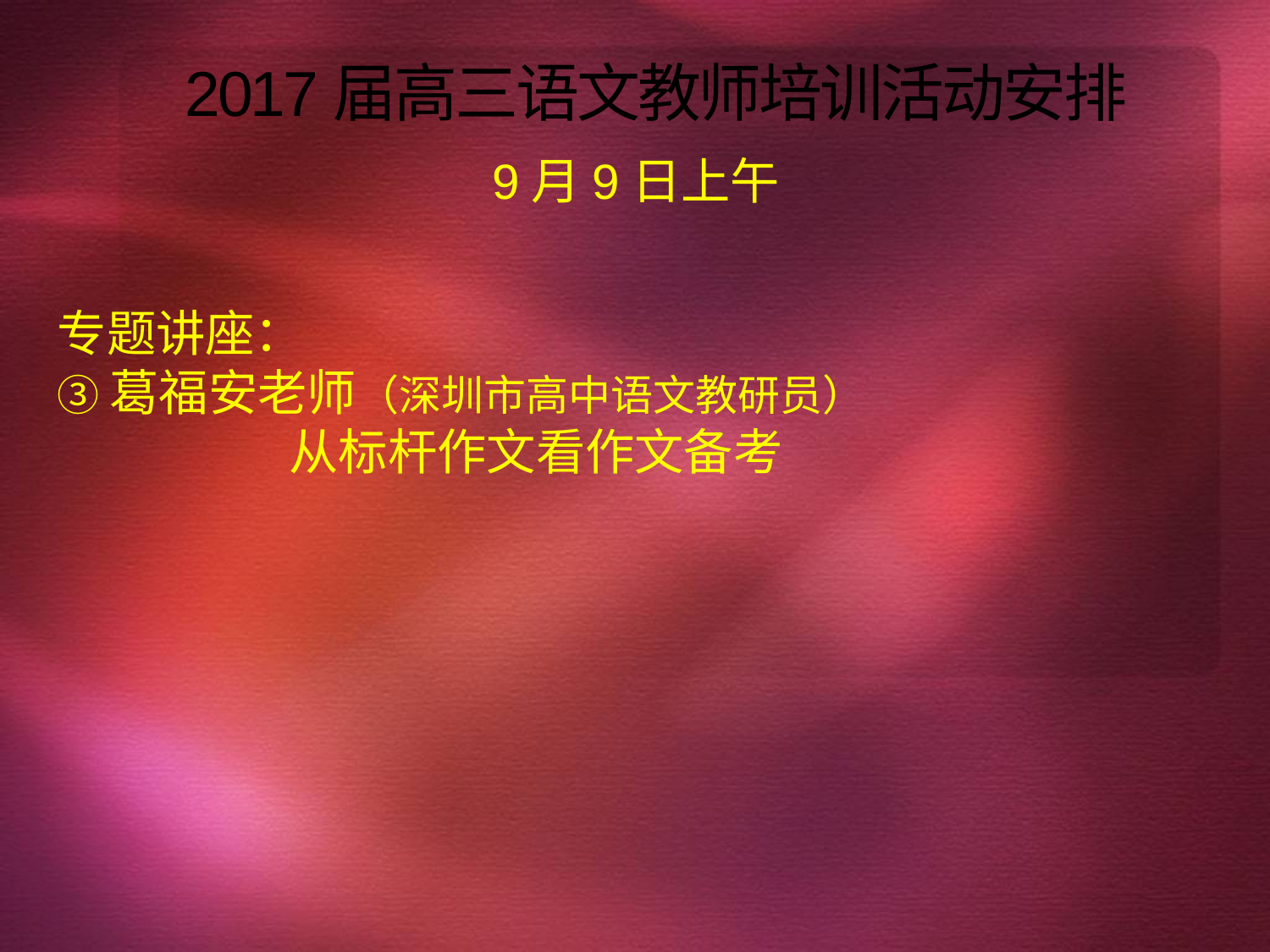

# 2017届高三语文教师培训活动安排
9月9日上午
专题讲座：
③葛福安老师（深圳市高中语文教研员）
                    从标杆作文看作文备考